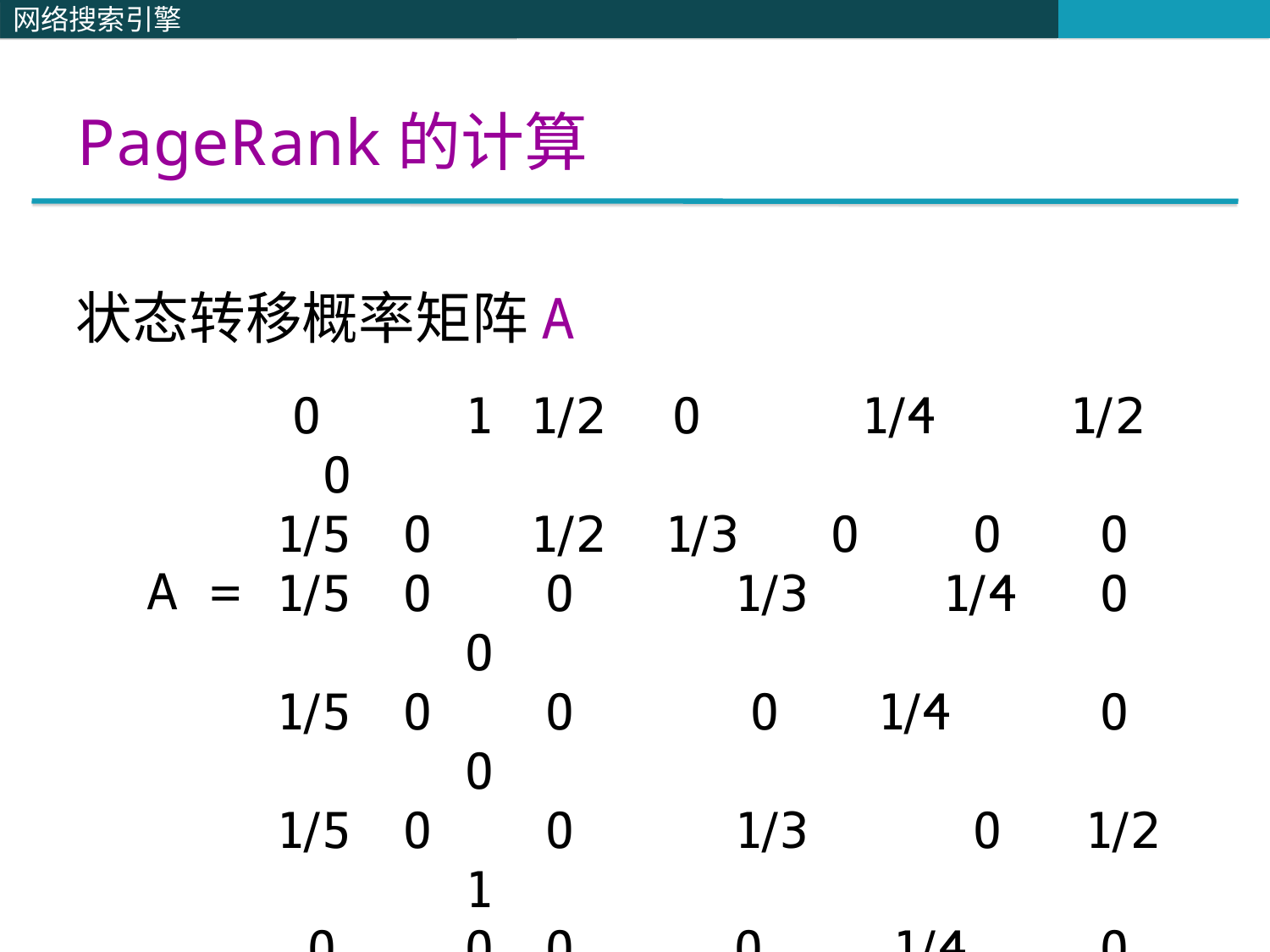

# PageRank的计算
状态转移概率矩阵A
 0	    1	1/2	 0	     1/4	  1/2     0
1/5	0	1/2    1/3	   0	    0	    0
1/5	0	 0	     1/3	  1/4	    0	    0
1/5	0	 0	      0	      1/4	    0	    0
1/5	0	 0	     1/3	    0	   1/2	    1
  0	    0	 0	     0	       1/4	    0	    0
1/5	0	 0	      0	        0	     0	    0
A  =